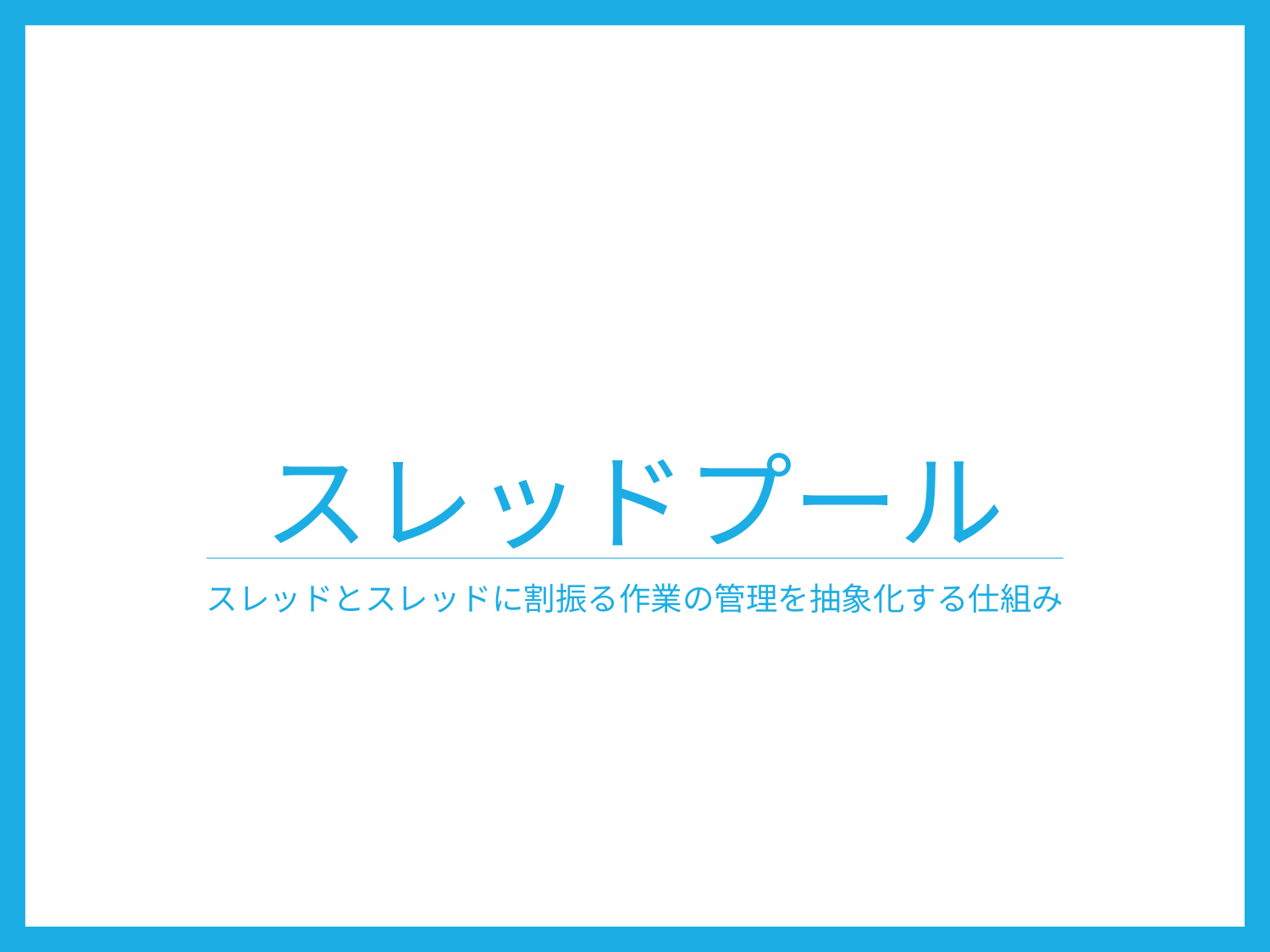

# スレッドプール
スレッドとスレッドに割振る作業の管理を抽象化する仕組み